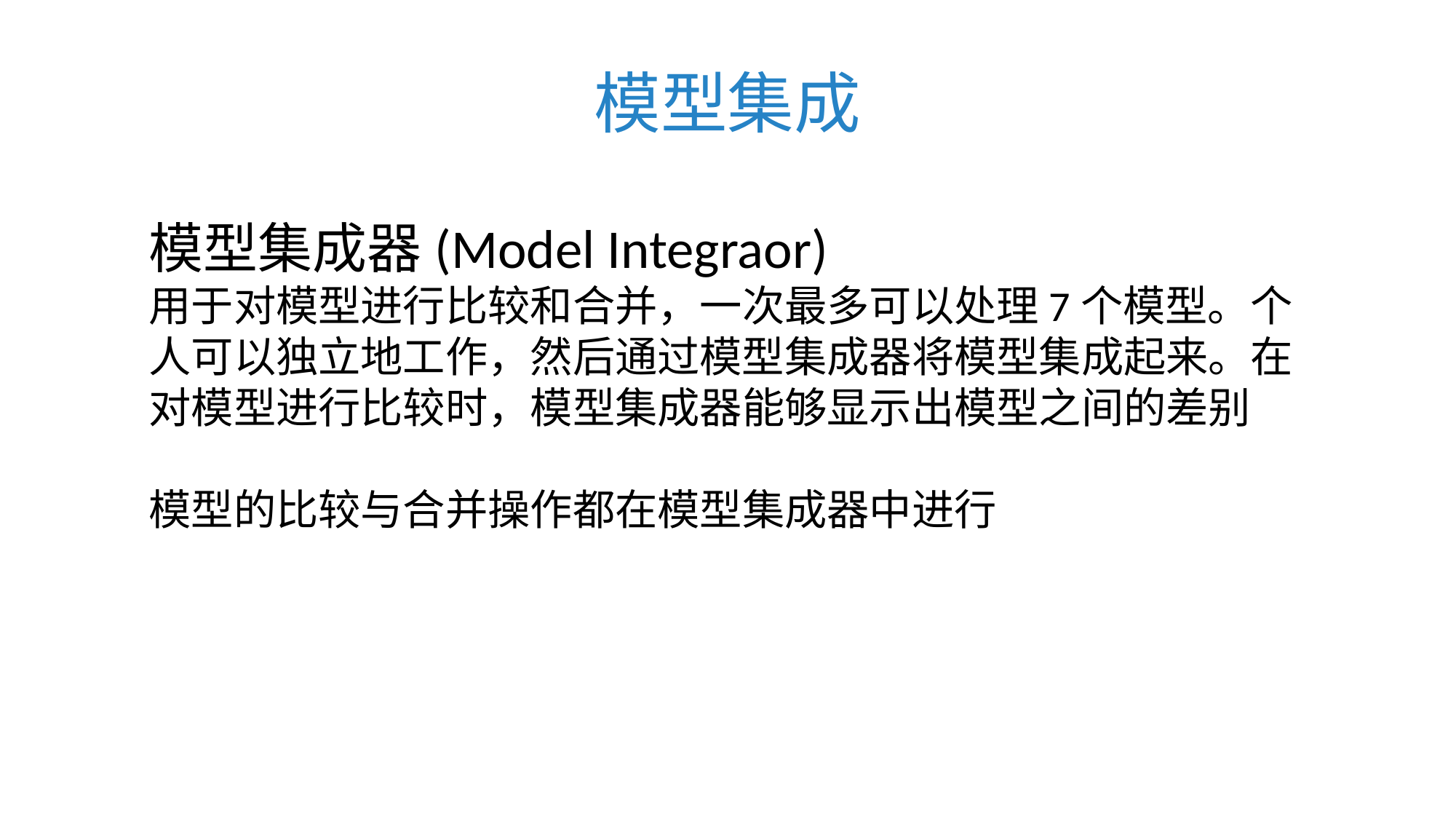

# 模型集成
模型集成器(Model Integraor)
用于对模型进行比较和合并，一次最多可以处理7个模型。个人可以独立地工作，然后通过模型集成器将模型集成起来。在对模型进行比较时，模型集成器能够显示出模型之间的差别

模型的比较与合并操作都在模型集成器中进行